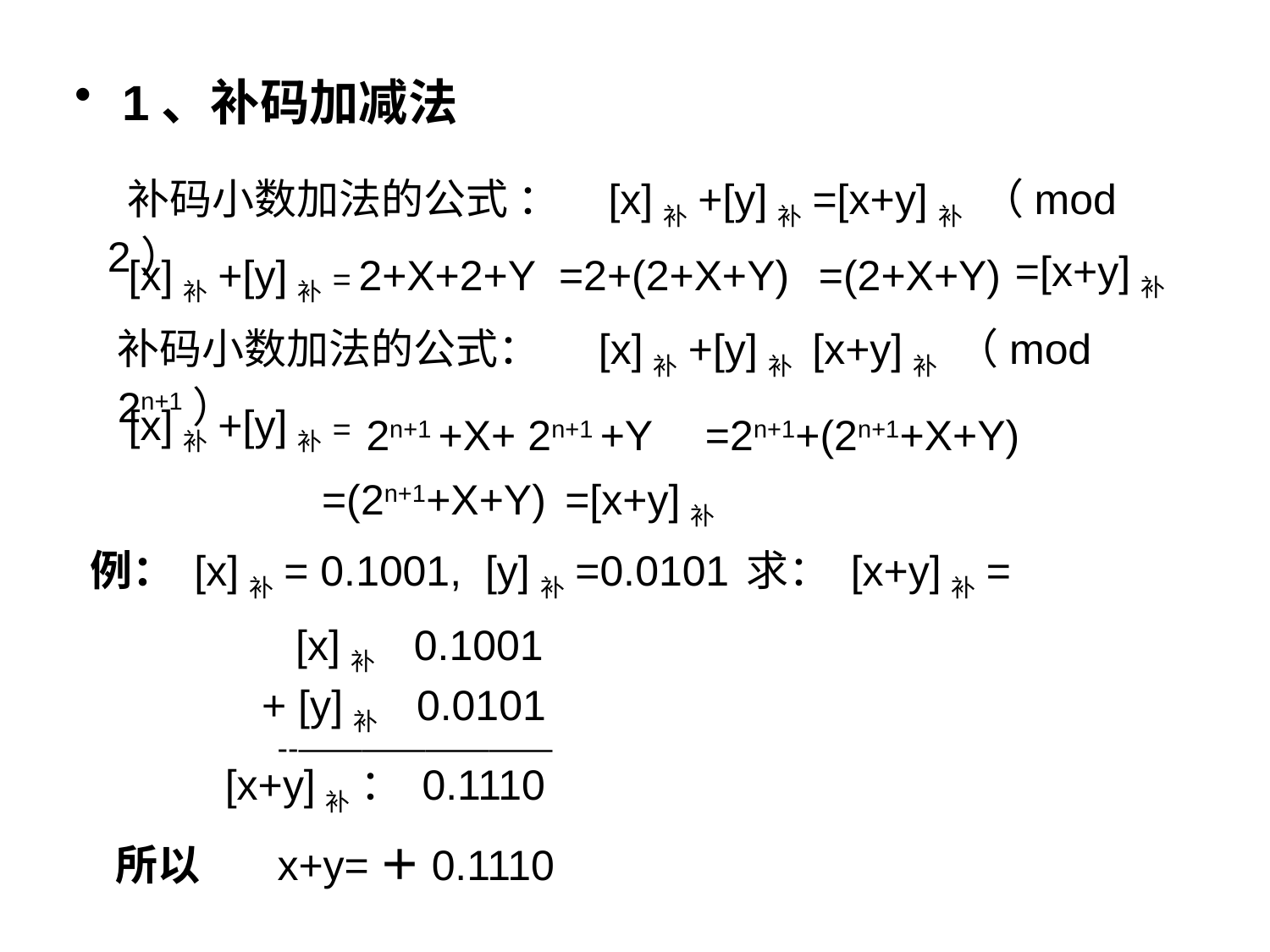

1、补码加减法
 补码小数加法的公式 ：    [x]补+[y]补=[x+y]补  （mod 2）
=[x+y]补
  [x]补+[y]补=
2+X+2+Y
=2+(2+X+Y)
=(2+X+Y)
补码小数加法的公式：     [x]补+[y]补 [x+y]补  （mod  2n+1）
  [x]补+[y]补=
2n+1 +X+ 2n+1 +Y
=2n+1+(2n+1+X+Y)
=(2n+1+X+Y)
=[x+y]补
例： [x]补= 0.1001,  [y]补=0.0101
求： [x+y]补=
 [x]补   0.1001
  + [y]补   0.0101
--————————
 [x+y]补 ： 0.1110
所以       x+y=＋0.1110